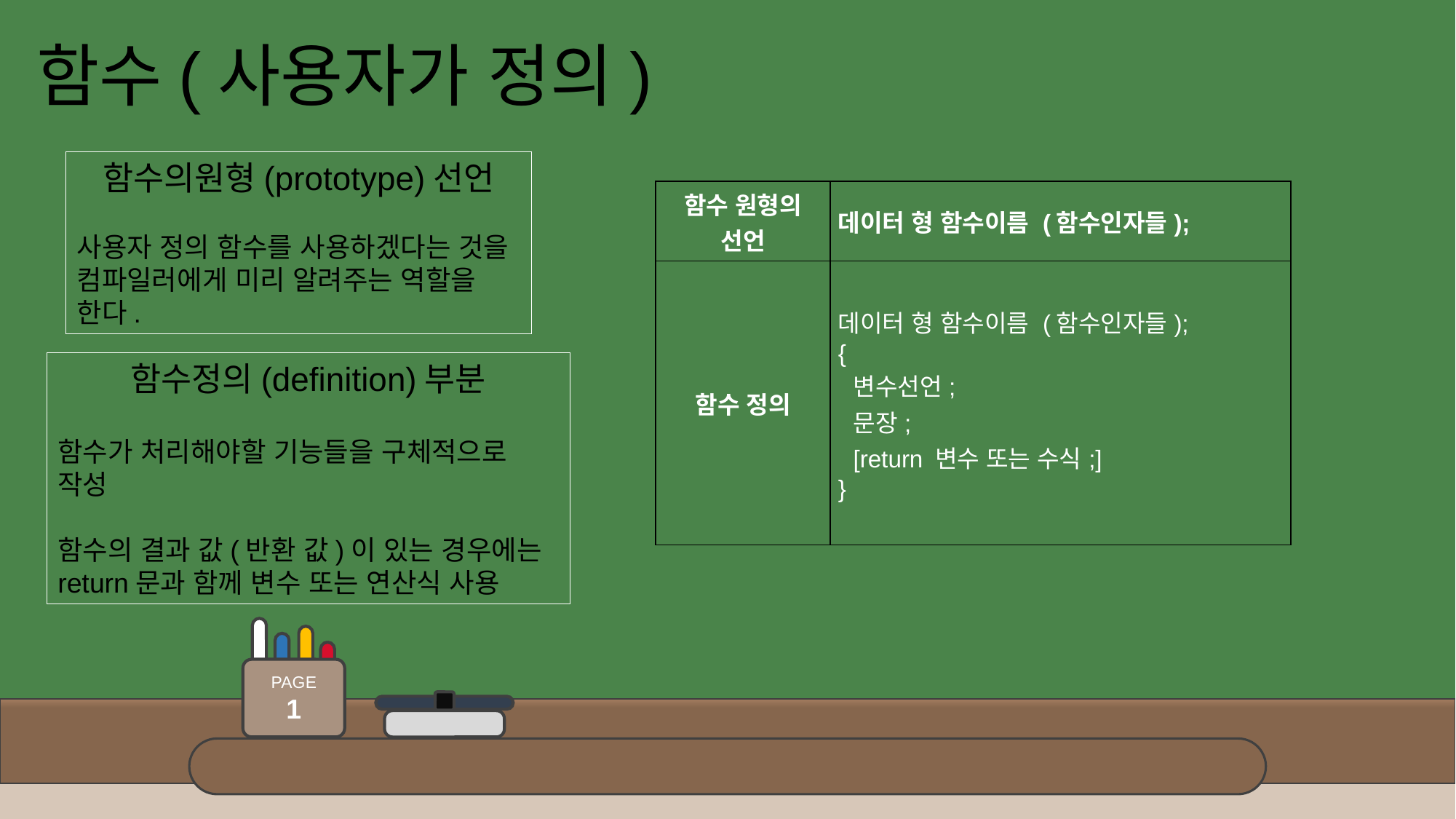

함수(사용자가 정의)
함수의원형(prototype)선언

사용자 정의 함수를 사용하겠다는 것을 컴파일러에게 미리 알려주는 역할을 한다.
| 함수 원형의 선언 | 데이터 형 함수이름 (함수인자들); |
| --- | --- |
| 함수 정의 | 데이터 형 함수이름 (함수인자들); { 변수선언; 문장; [return 변수 또는 수식;] } |
함수정의(definition)부분

함수가 처리해야할 기능들을 구체적으로 작성

함수의 결과 값(반환 값)이 있는 경우에는 return문과 함께 변수 또는 연산식 사용

PAGE
1